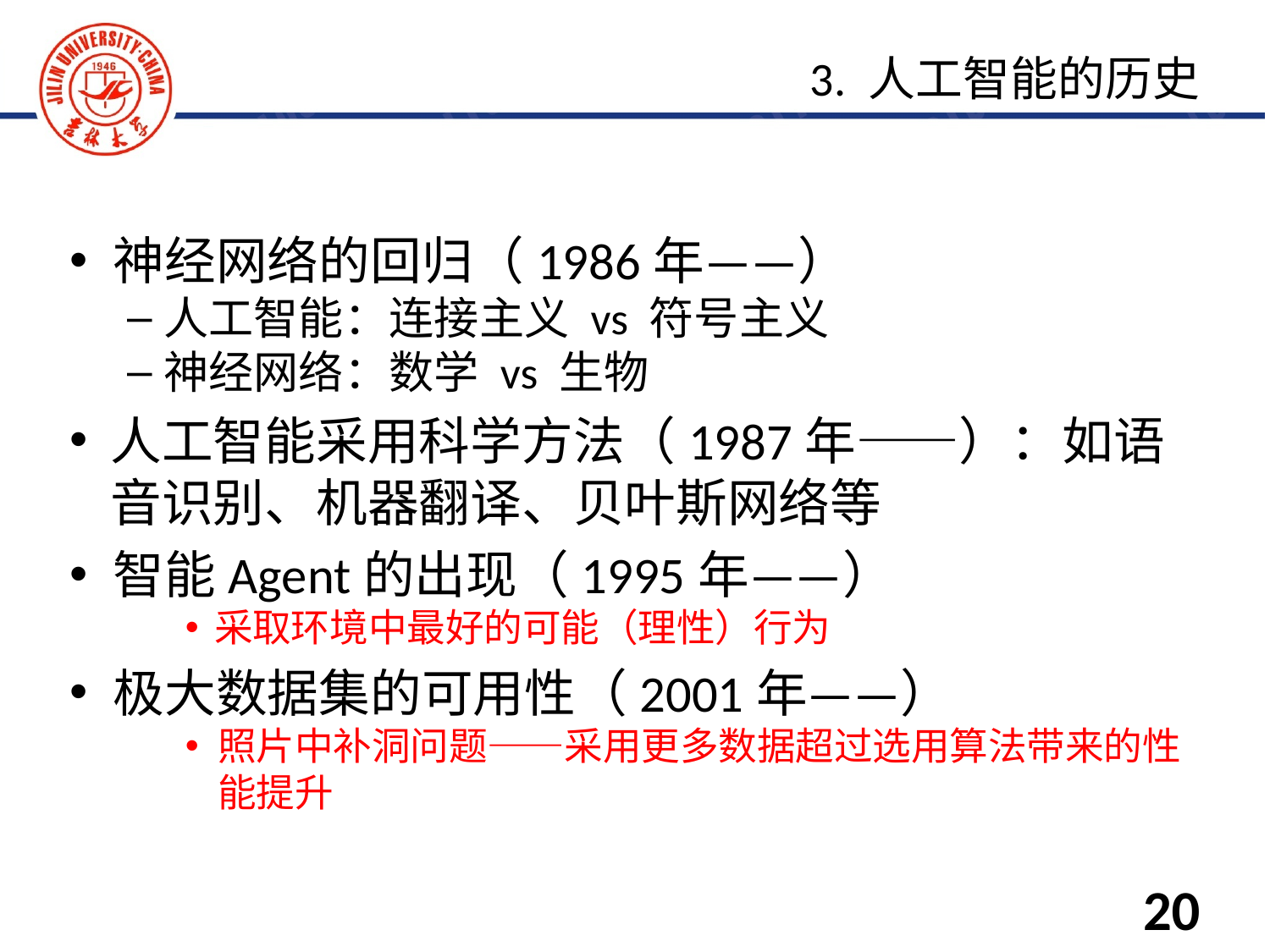

神经网络的回归（1986年——）
人工智能：连接主义 vs 符号主义
神经网络：数学 vs 生物
人工智能采用科学方法（1987年——）：如语音识别、机器翻译、贝叶斯网络等
智能Agent的出现（1995年——）
采取环境中最好的可能（理性）行为
极大数据集的可用性（2001年——）
照片中补洞问题——采用更多数据超过选用算法带来的性能提升
3. 人工智能的历史
20